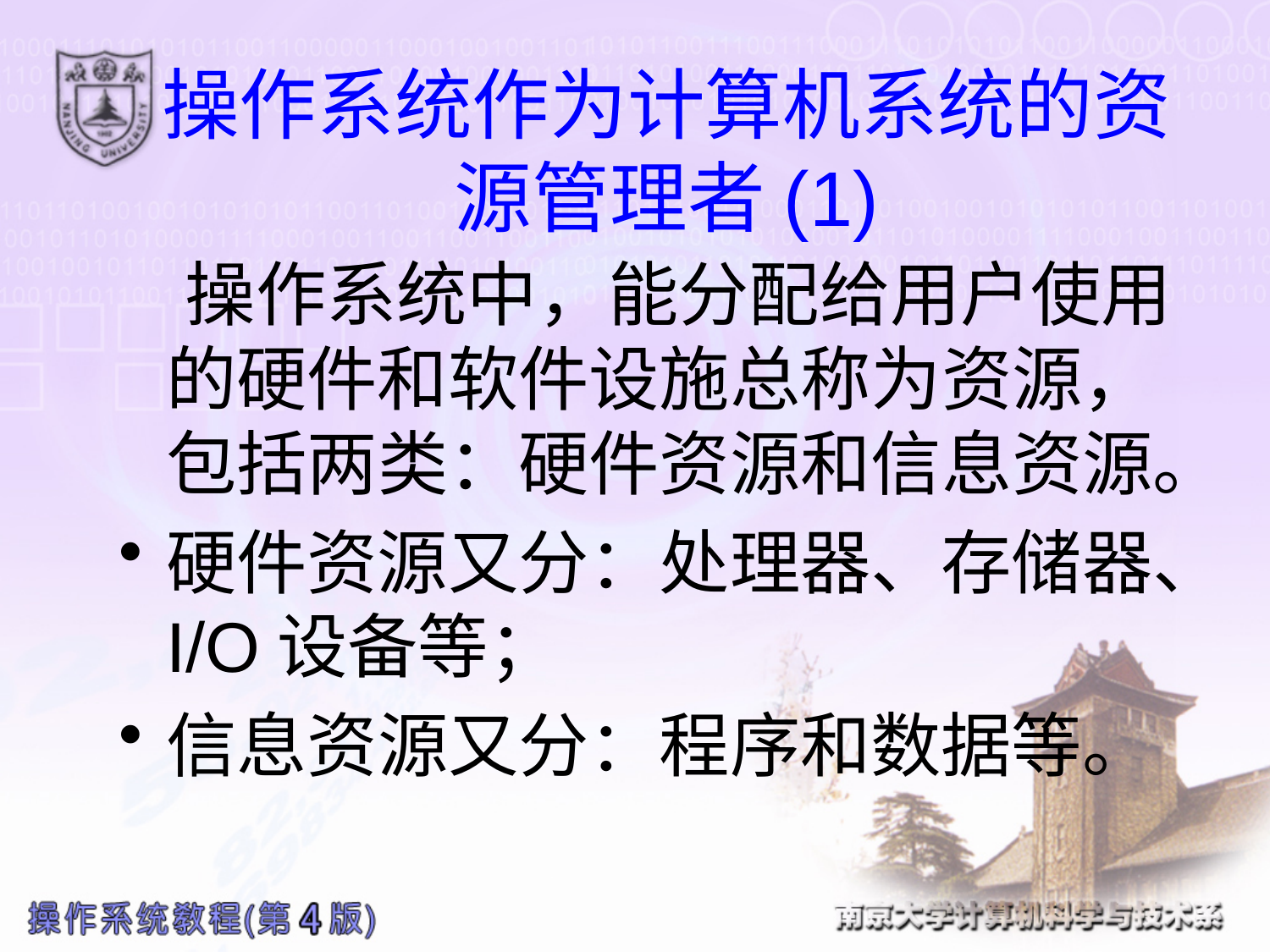

# 操作系统作为计算机系统的资源管理者(1)
     操作系统中，能分配给用户使用的硬件和软件设施总称为资源，包括两类：硬件资源和信息资源。
硬件资源又分：处理器、存储器、I/O设备等；
信息资源又分：程序和数据等。